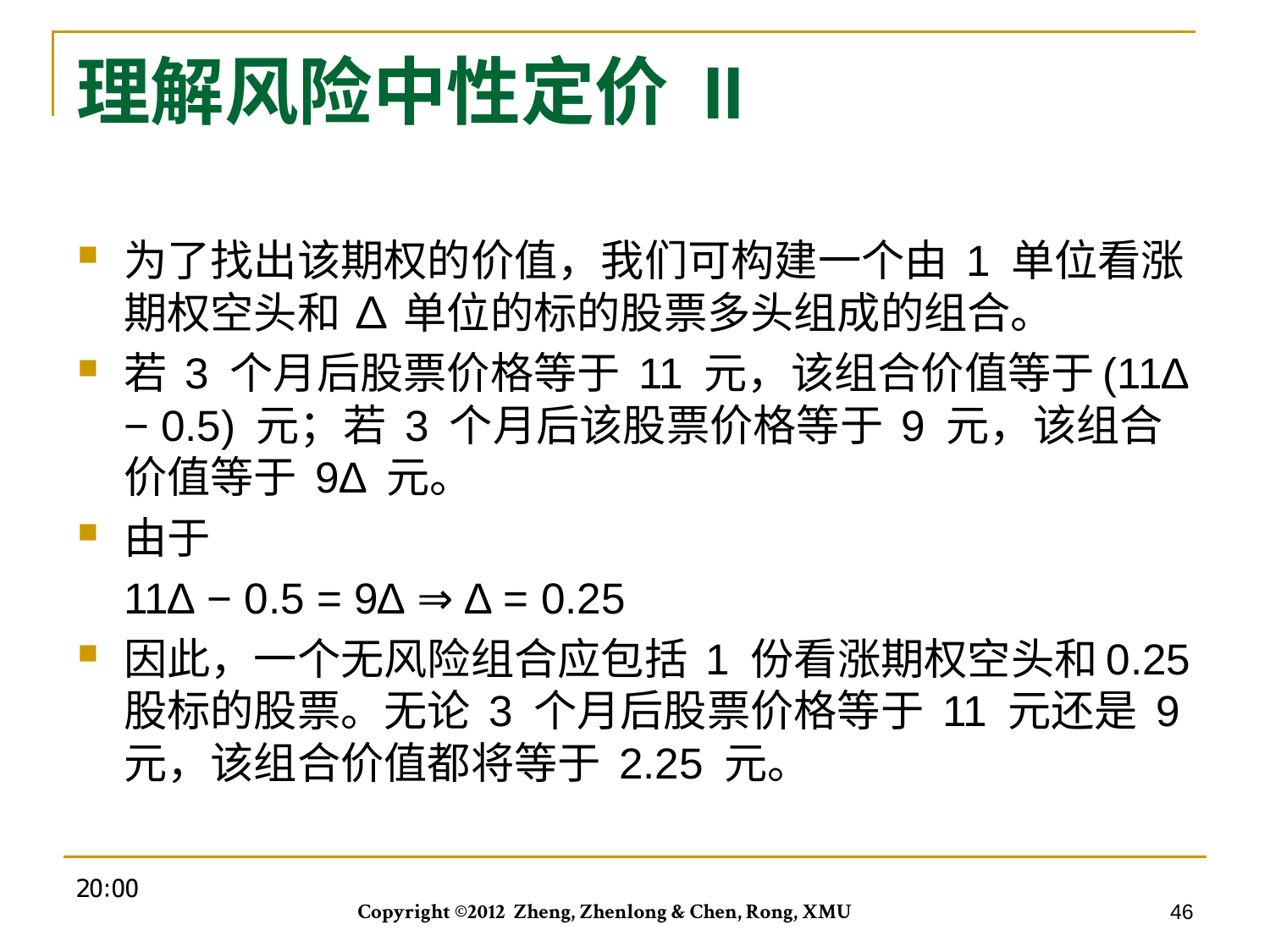

# 理解风险中性定价 II

为了找出该期权的价值，我们可构建一个由 1 单位看涨期权空头和 ∆ 单位的标的股票多头组成的组合。
若 3 个月后股票价格等于 11 元，该组合价值等于(11∆ − 0.5) 元；若 3 个月后该股票价格等于 9 元，该组合价值等于 9∆ 元。
由于
			11∆ − 0.5 = 9∆ ⇒ ∆ = 0.25
因此，一个无风险组合应包括 1 份看涨期权空头和0.25 股标的股票。无论 3 个月后股票价格等于 11 元还是 9 元，该组合价值都将等于 2.25 元。
20:00
46
Copyright ©2012  Zheng, Zhenlong & Chen, Rong, XMU